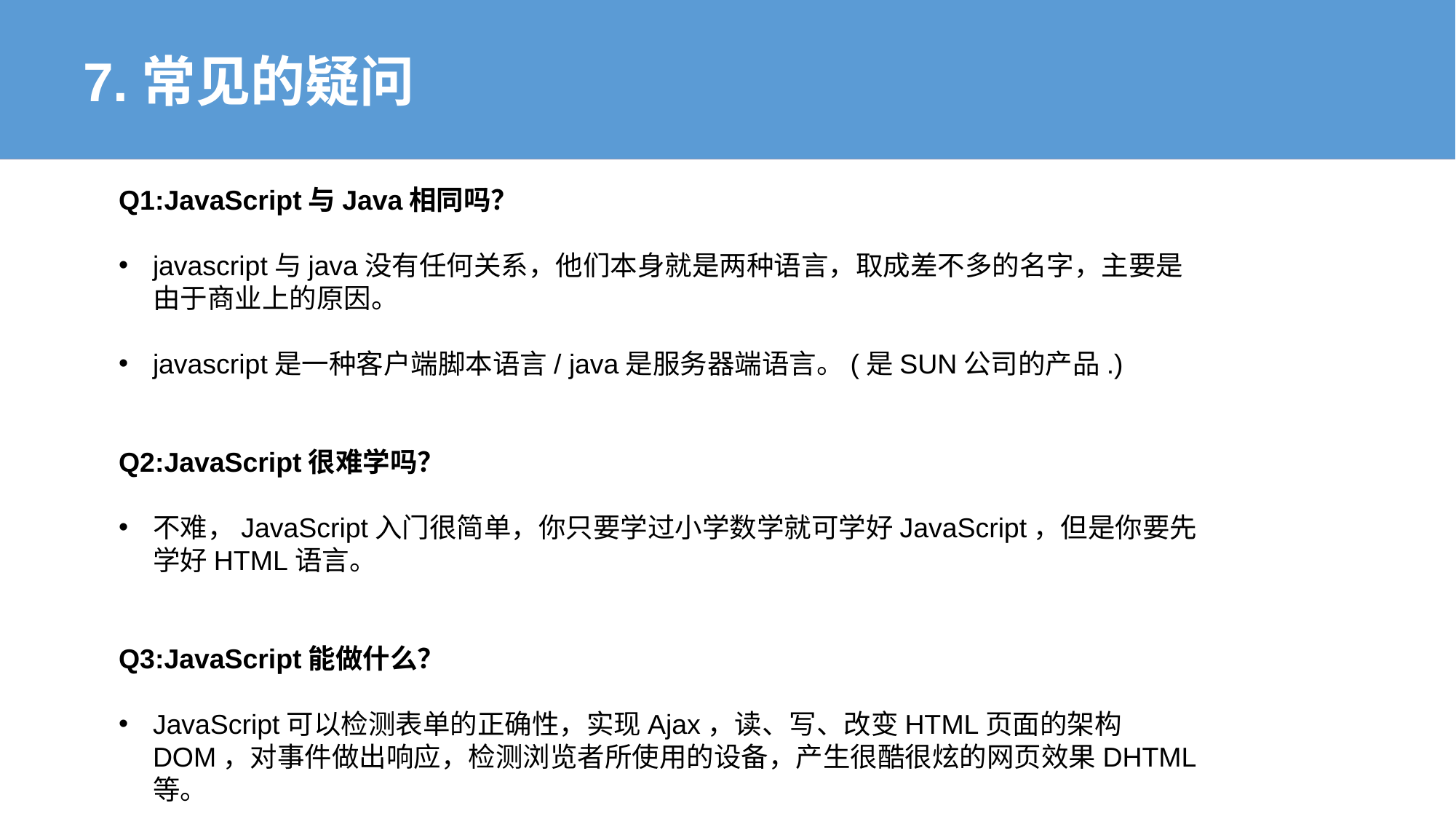

7.常见的疑问

Q1:JavaScript与Java相同吗？

javascript与java没有任何关系，他们本身就是两种语言，取成差不多的名字，主要是由于商业上的原因。

javascript是一种客户端脚本语言/ java是服务器端语言。(是SUN公司的产品.)

Q2:JavaScript很难学吗？

不难，JavaScript入门很简单，你只要学过小学数学就可学好JavaScript，但是你要先学好HTML语言。

Q3:JavaScript能做什么？

JavaScript可以检测表单的正确性，实现Ajax，读、写、改变HTML页面的架构DOM，对事件做出响应，检测浏览者所使用的设备，产生很酷很炫的网页效果DHTML等。